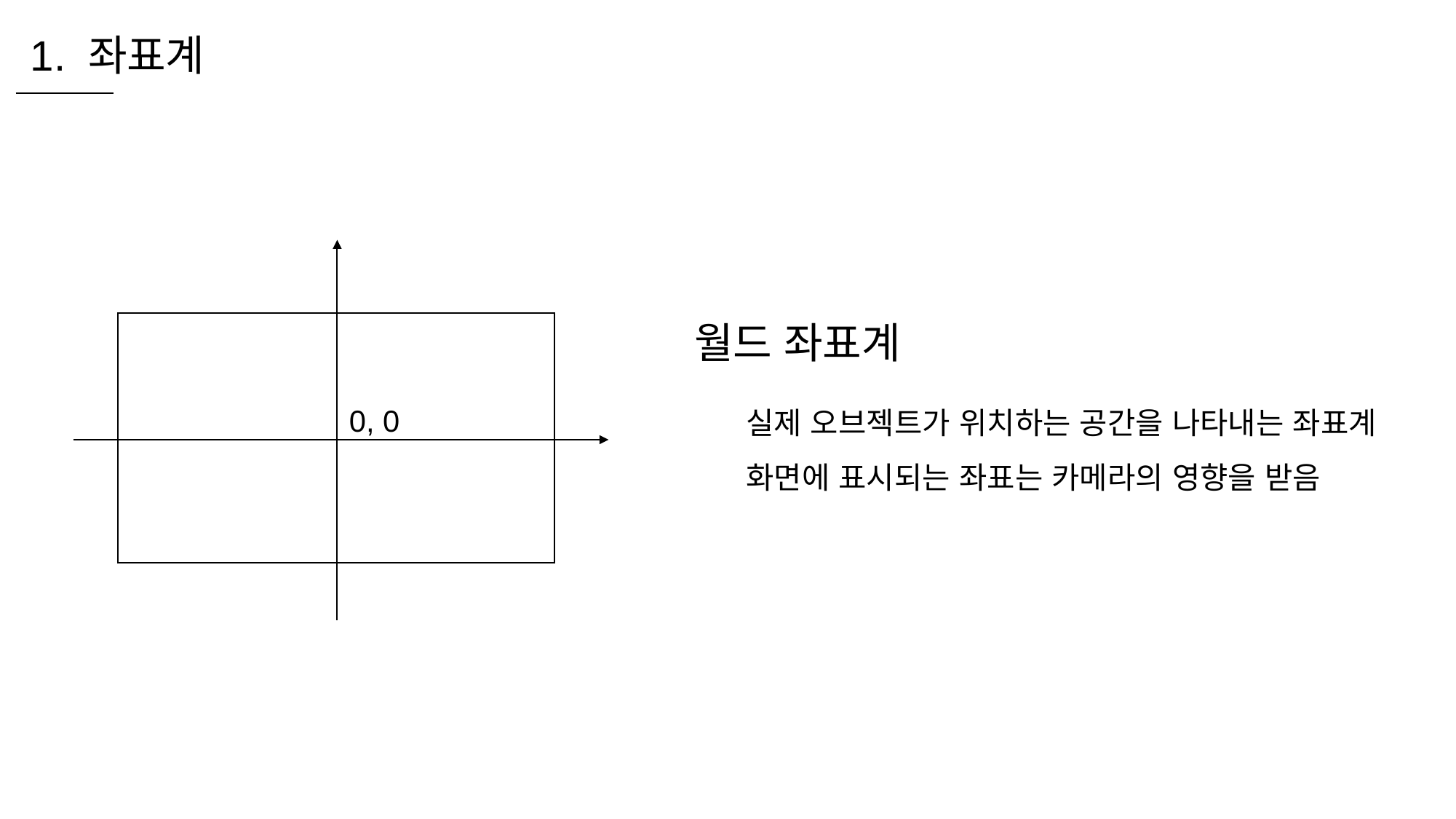

1. 좌표계
월드 좌표계

0, 0
실제 오브젝트가 위치하는 공간을 나타내는 좌표계
화면에 표시되는 좌표는 카메라의 영향을 받음